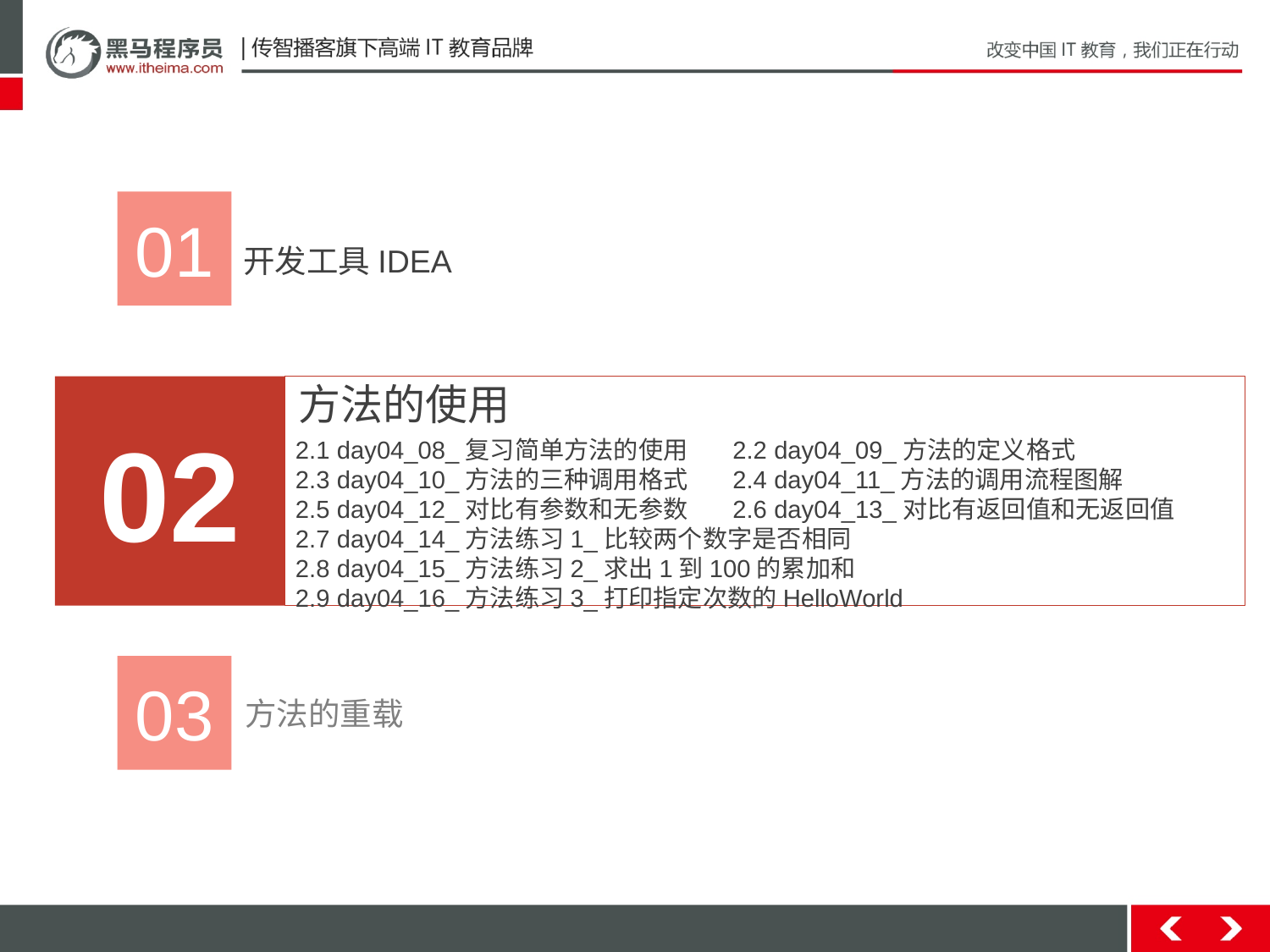

01
开发工具IDEA
方法的使用
02

2.1 day04_08_复习简单方法的使用       2.2 day04_09_方法的定义格式
2.3 day04_10_方法的三种调用格式       2.4 day04_11_方法的调用流程图解
2.5 day04_12_对比有参数和无参数       2.6 day04_13_对比有返回值和无返回值
2.7 day04_14_方法练习1_比较两个数字是否相同
2.8 day04_15_方法练习2_求出1到100的累加和
2.9 day04_16_方法练习3_打印指定次数的HelloWorld
03
方法的重载